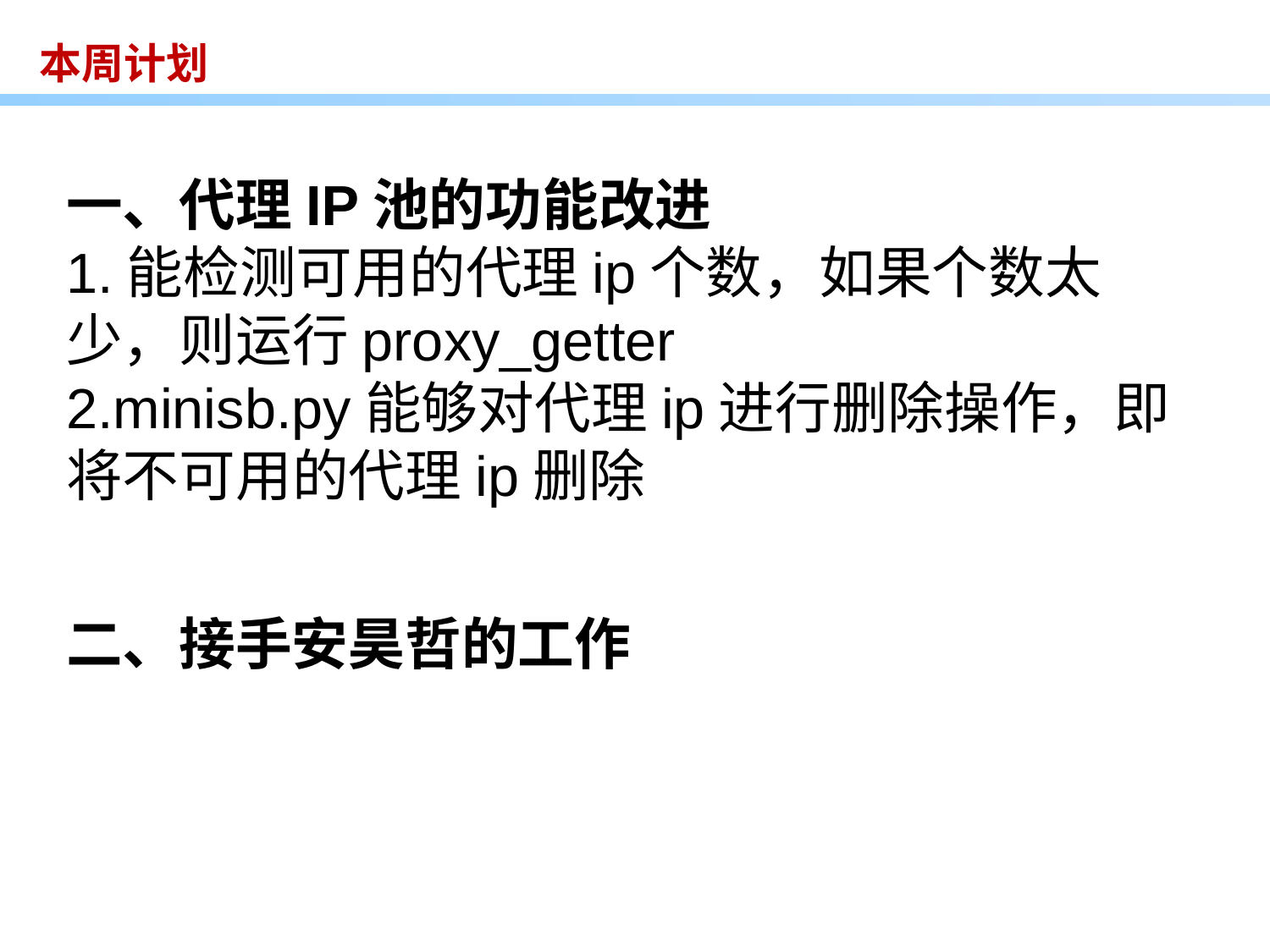

本周计划

一、代理IP池的功能改进
1.能检测可用的代理ip个数，如果个数太少，则运行proxy_getter
2.minisb.py能够对代理ip进行删除操作，即将不可用的代理ip删除
二、接手安昊哲的工作